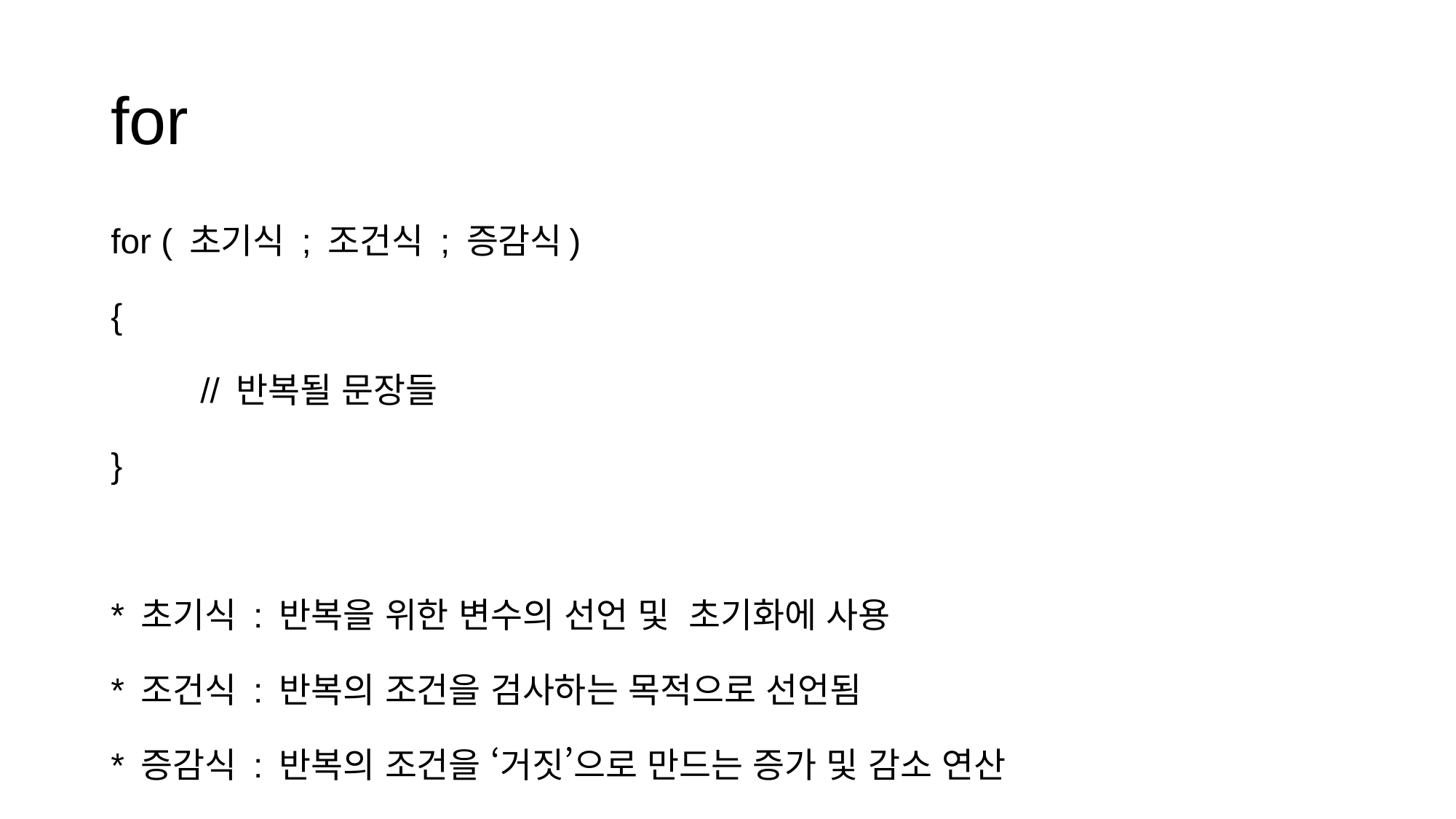

# for
for ( 초기식 ; 조건식 ; 증감식)
{
	// 반복될 문장들
}

* 초기식 : 반복을 위한 변수의 선언 및  초기화에 사용
* 조건식 : 반복의 조건을 검사하는 목적으로 선언됨
* 증감식 : 반복의 조건을 ‘거짓’으로 만드는 증가 및 감소 연산